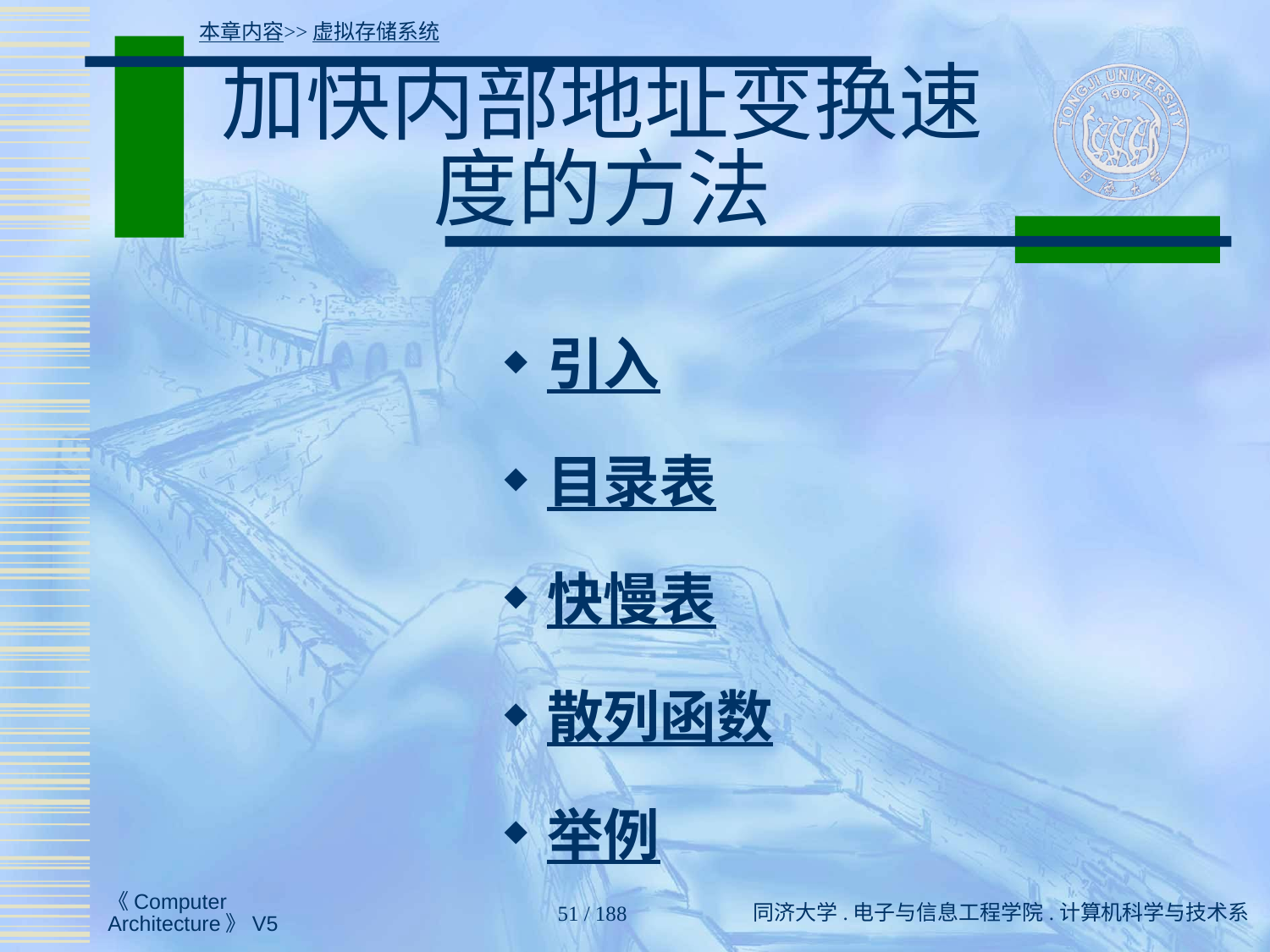

本章内容>>虚拟存储系统
# 加快内部地址变换速度的方法
引入
目录表
快慢表
散列函数
举例